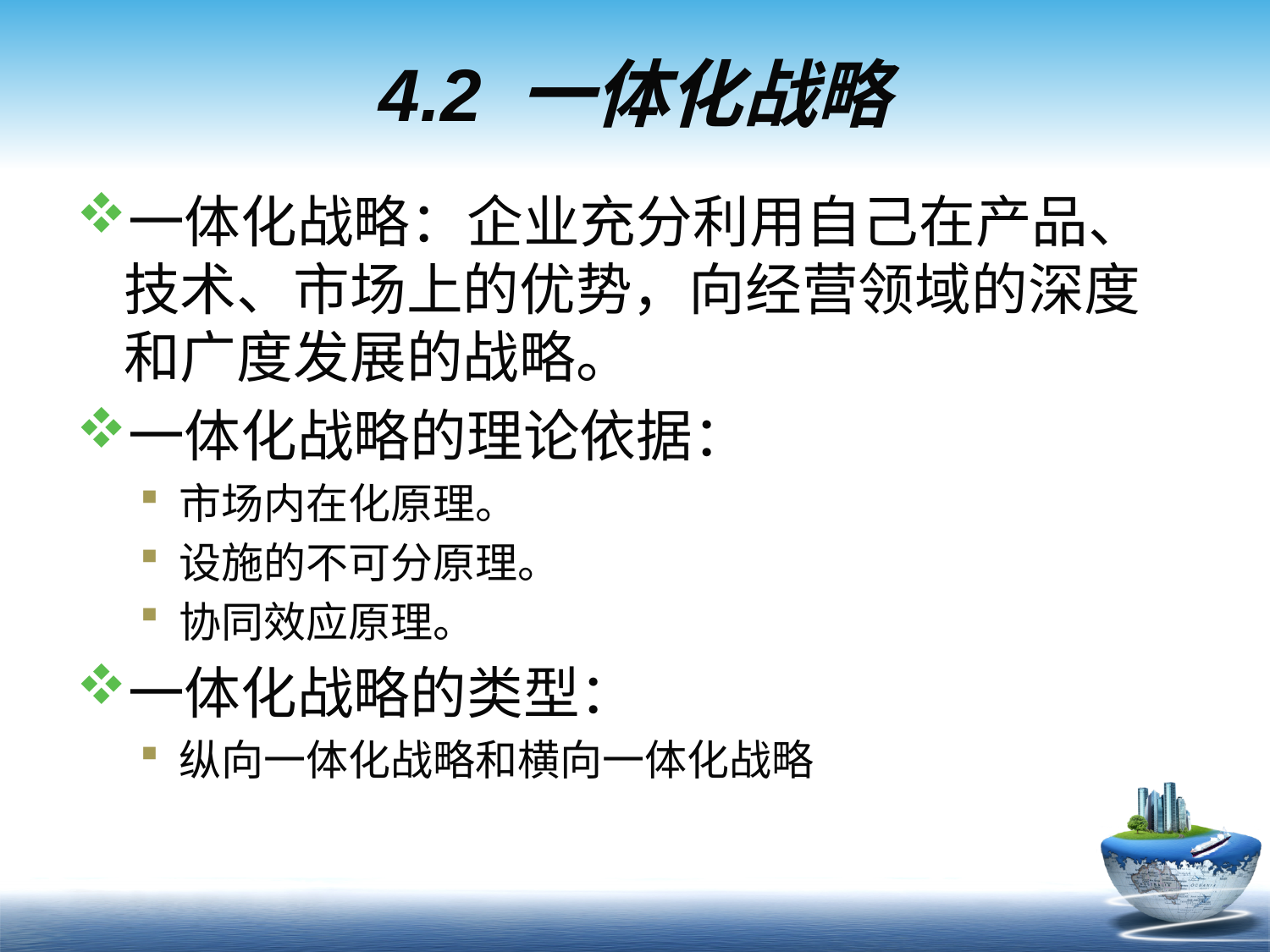

# 4.2 一体化战略
一体化战略：企业充分利用自己在产品、技术、市场上的优势，向经营领域的深度和广度发展的战略。
一体化战略的理论依据：
市场内在化原理。
设施的不可分原理。
协同效应原理。
一体化战略的类型：
纵向一体化战略和横向一体化战略